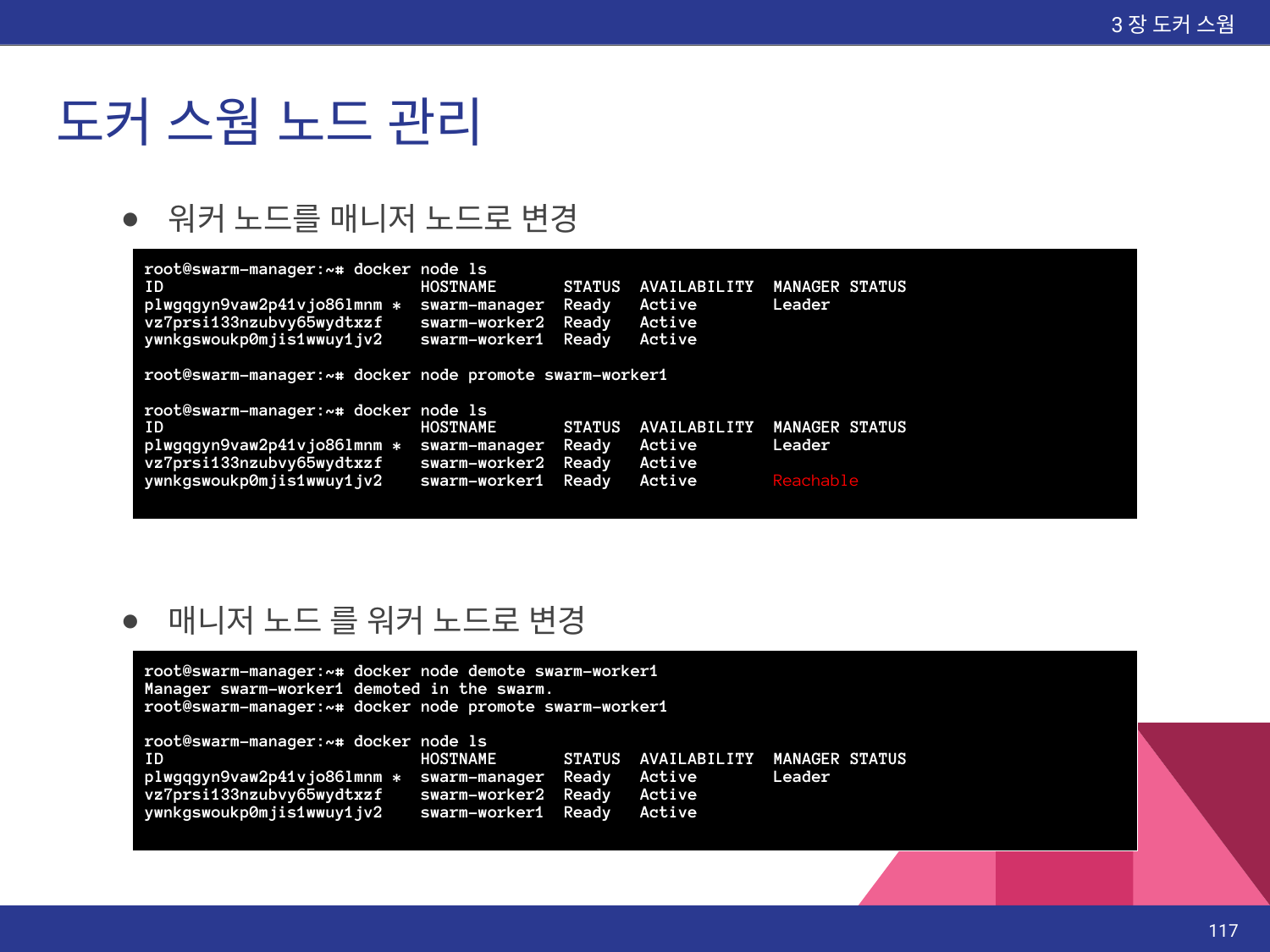

3장 도커 스웜

# 도커 스웜 노드 관리
워커 노드를 매니저 노드로 변경

| root@swarm-manager:~# docker node ls ID HOSTNAME STATUS AVAILABILITY MANAGER STATUS plwgqgyn9vaw2p41vjo86lmnm \* swarm-manager Ready Active Leader vz7prsi133nzubvy65wydtxzf swarm-worker2 Ready Active ywnkgswoukp0mjis1wwuy1jv2 swarm-worker1 Ready Active root@swarm-manager:~# docker node promote swarm-worker1 root@swarm-manager:~# docker node ls ID HOSTNAME STATUS AVAILABILITY MANAGER STATUS plwgqgyn9vaw2p41vjo86lmnm \* swarm-manager Ready Active Leader vz7prsi133nzubvy65wydtxzf swarm-worker2 Ready Active ywnkgswoukp0mjis1wwuy1jv2 swarm-worker1 Ready Active Reachable |
| --- |
매니저 노드 를 워커 노드로 변경

| root@swarm-manager:~# docker node demote swarm-worker1 Manager swarm-worker1 demoted in the swarm. root@swarm-manager:~# docker node promote swarm-worker1 root@swarm-manager:~# docker node ls ID HOSTNAME STATUS AVAILABILITY MANAGER STATUS plwgqgyn9vaw2p41vjo86lmnm \* swarm-manager Ready Active Leader vz7prsi133nzubvy65wydtxzf swarm-worker2 Ready Active ywnkgswoukp0mjis1wwuy1jv2 swarm-worker1 Ready Active |
| --- |
117